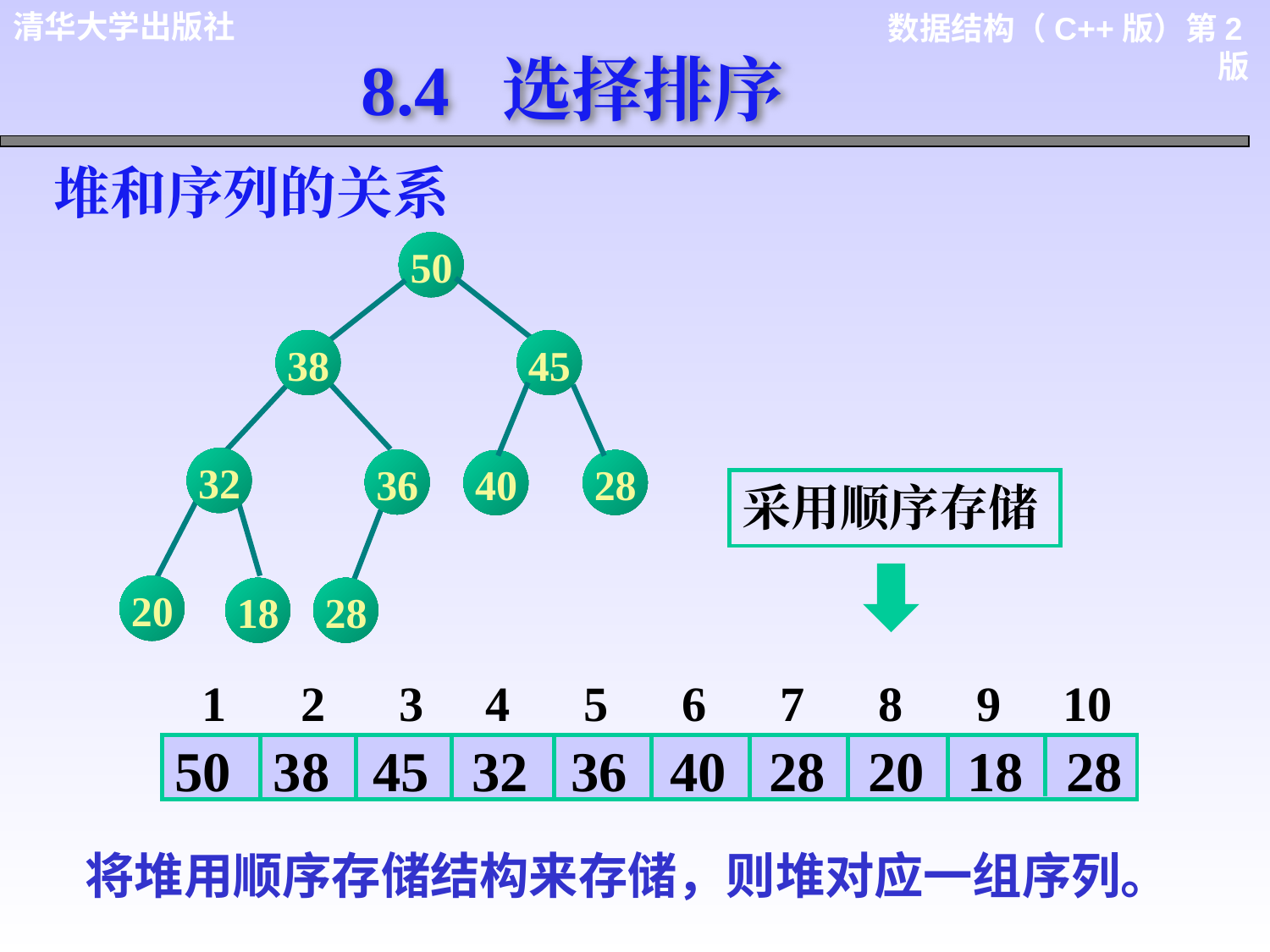

8.4  选择排序
堆和序列的关系

50

38
45

32
36
28
40

20
18
28
采用顺序存储

1      2      3     4      5      6      7      8      9     10
50   38   45   32   36   40   28   20   18   28
将堆用顺序存储结构来存储，则堆对应一组序列。